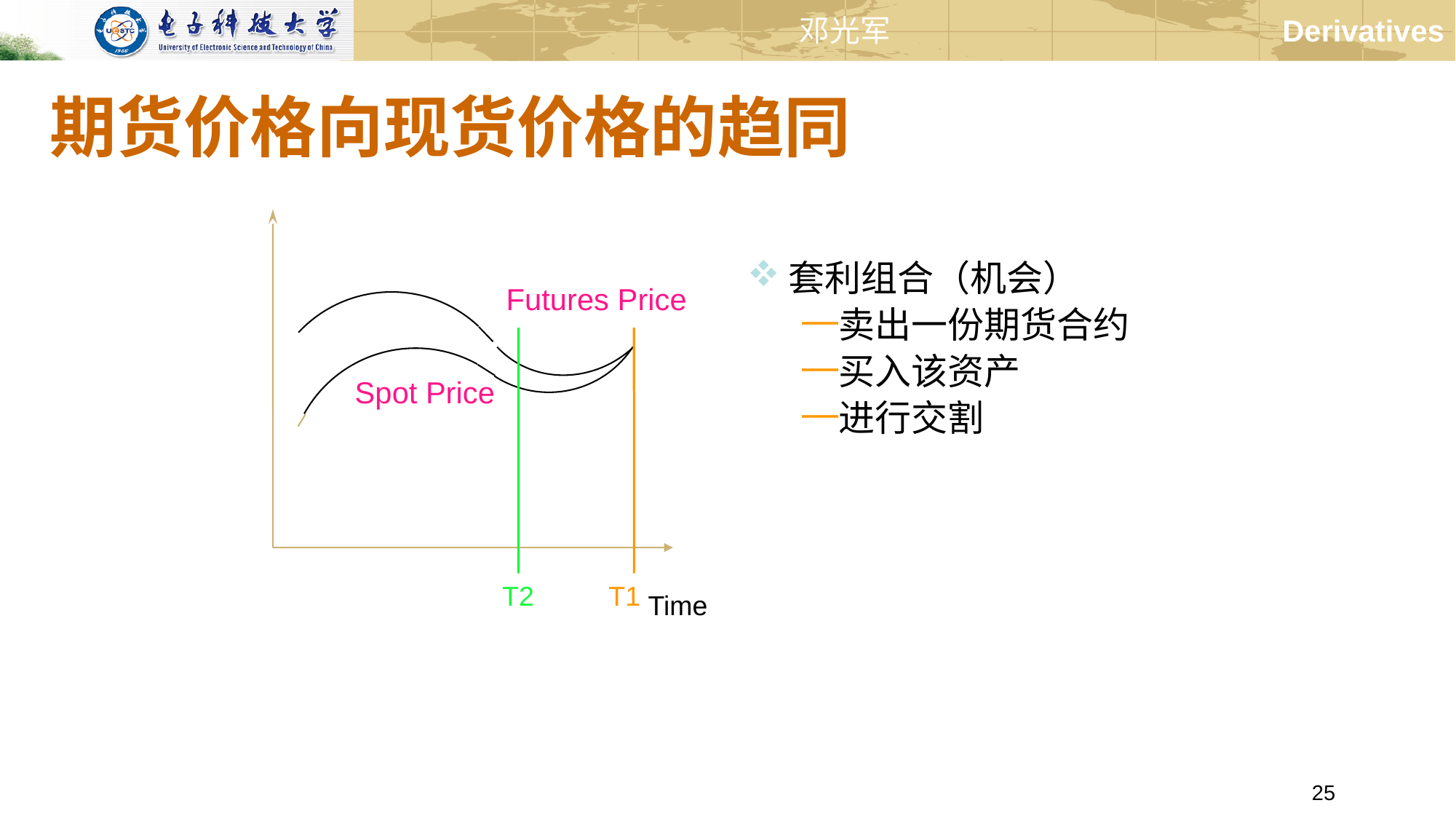

# 期货价格向现货价格的趋同

Futures Price
Spot Price

Time
套利组合（机会）
卖出一份期货合约
买入该资产
进行交割

T2

T1